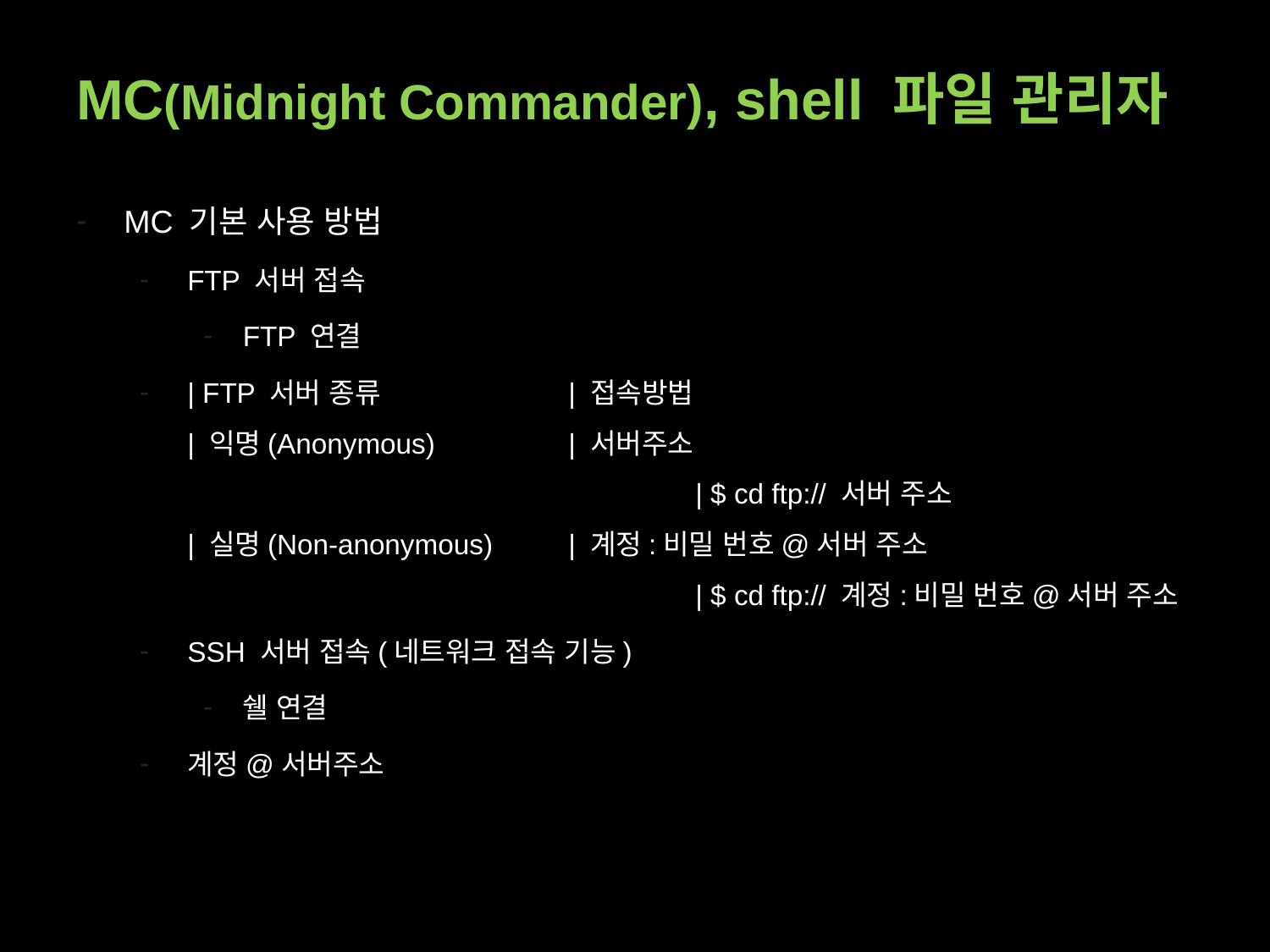

# MC(Midnight Commander), shell 파일 관리자
MC 기본 사용 방법
FTP 서버 접속
FTP 연결
| FTP 서버 종류 		| 접속방법
| 익명(Anonymous)		| 서버주소
				| $ cd ftp:// 서버 주소
| 실명(Non-anonymous)	| 계정:비밀 번호@서버 주소
				| $ cd ftp:// 계정:비밀 번호@서버 주소
SSH 서버 접속(네트워크 접속 기능)
쉘 연결
계정@서버주소